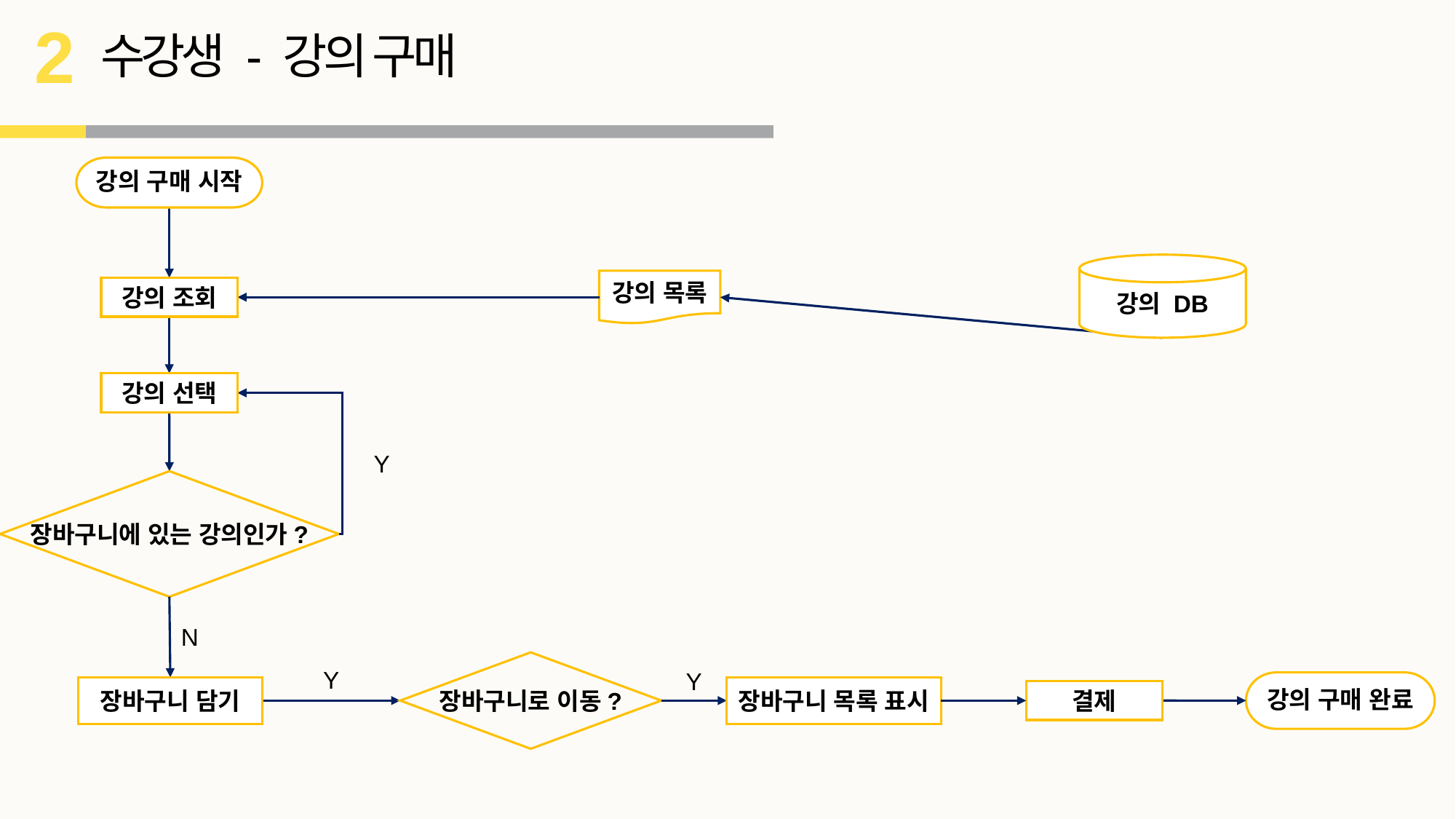

2
수강생 - 강의 구매

강의 구매 시작
강의 DB
강의 목록
강의 조회
강의 선택
Y
장바구니에 있는 강의인가?
N
장바구니로 이동?
Y
Y
강의 구매 완료
장바구니 담기
장바구니 목록 표시
결제